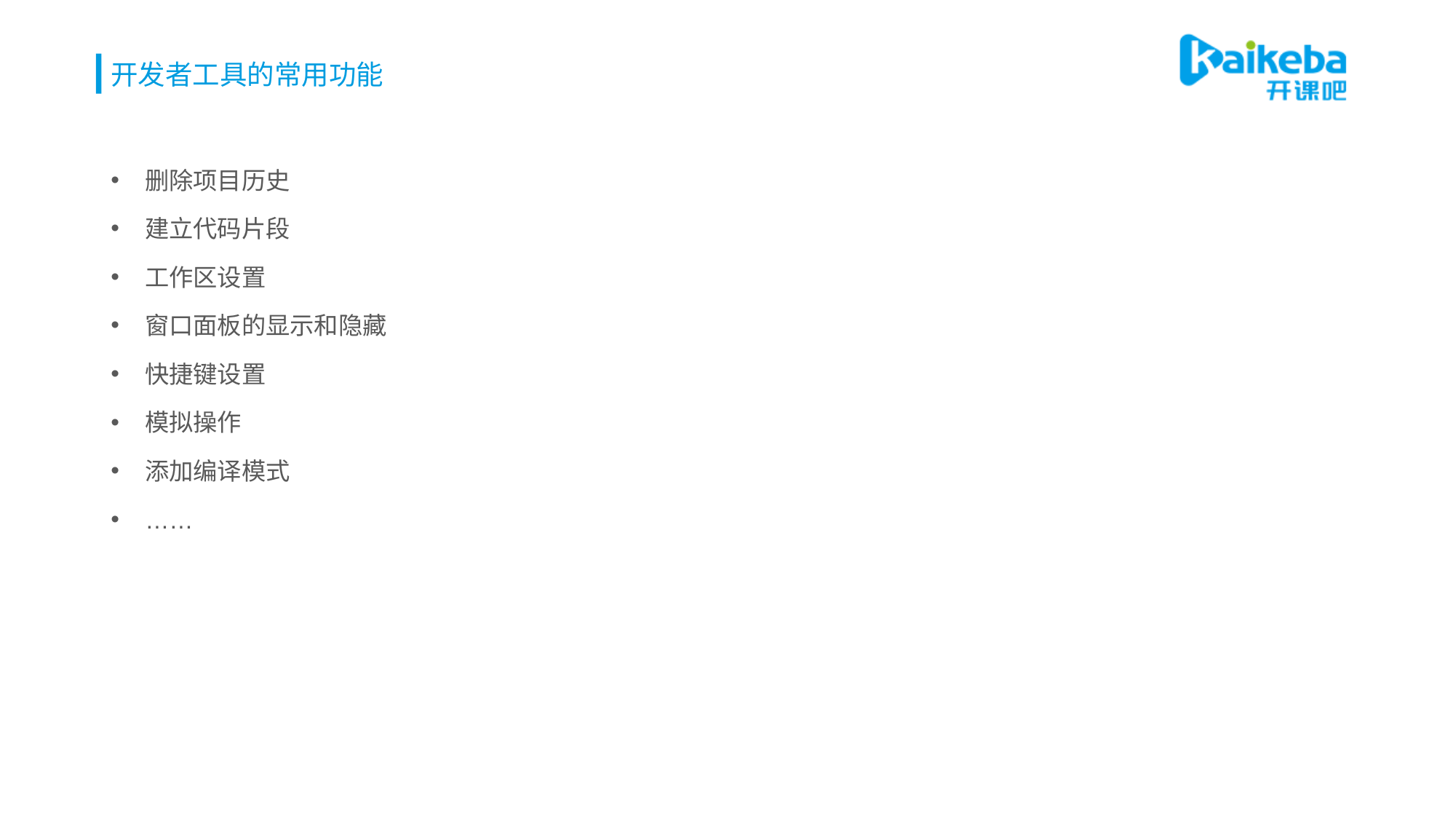

# 开发者工具的常用功能
删除项目历史
建立代码片段
工作区设置
窗口面板的显示和隐藏
快捷键设置
模拟操作
添加编译模式
……